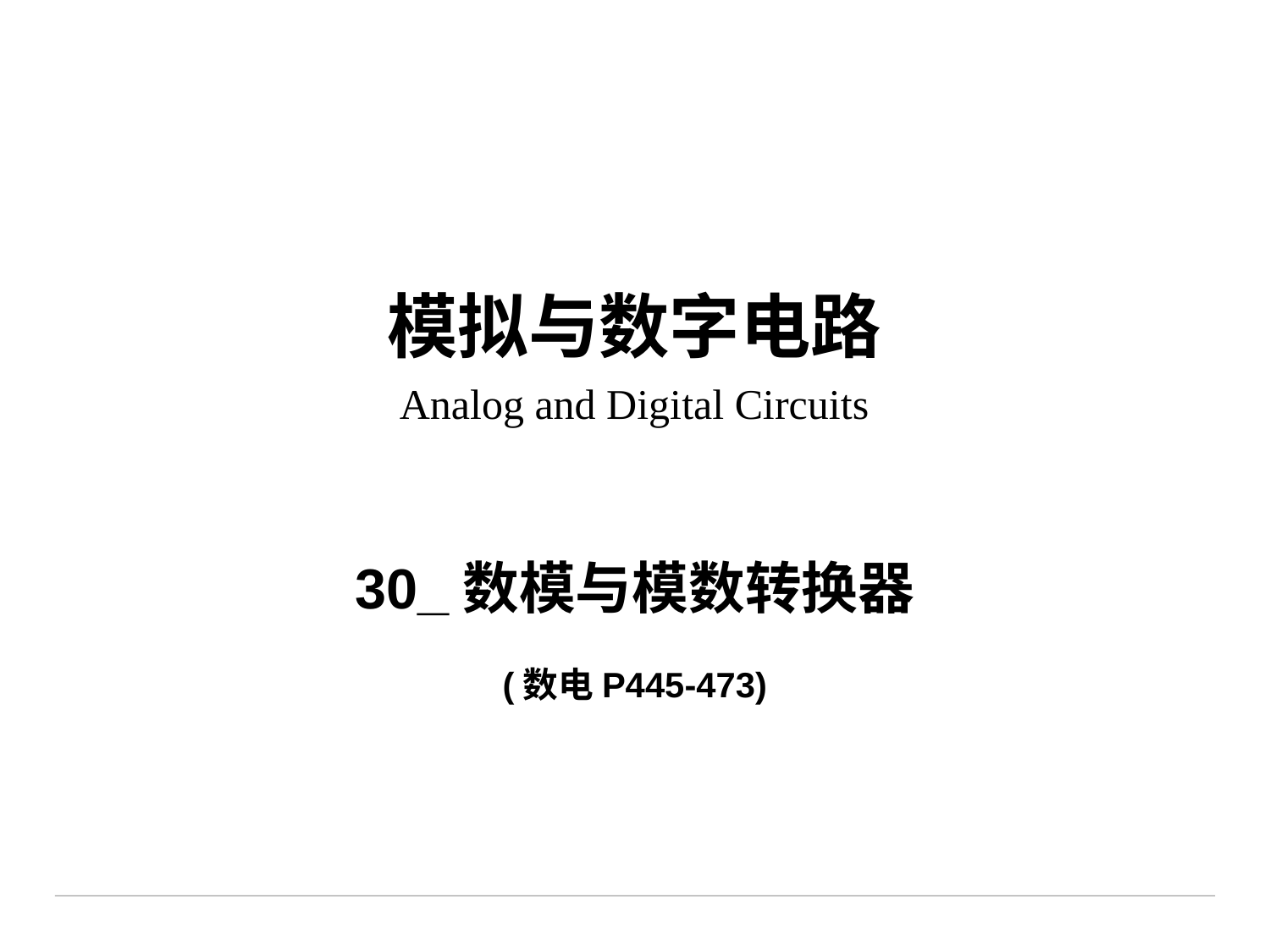

# 模拟与数字电路 Analog and Digital Circuits
30_数模与模数转换器

(数电P445-473)